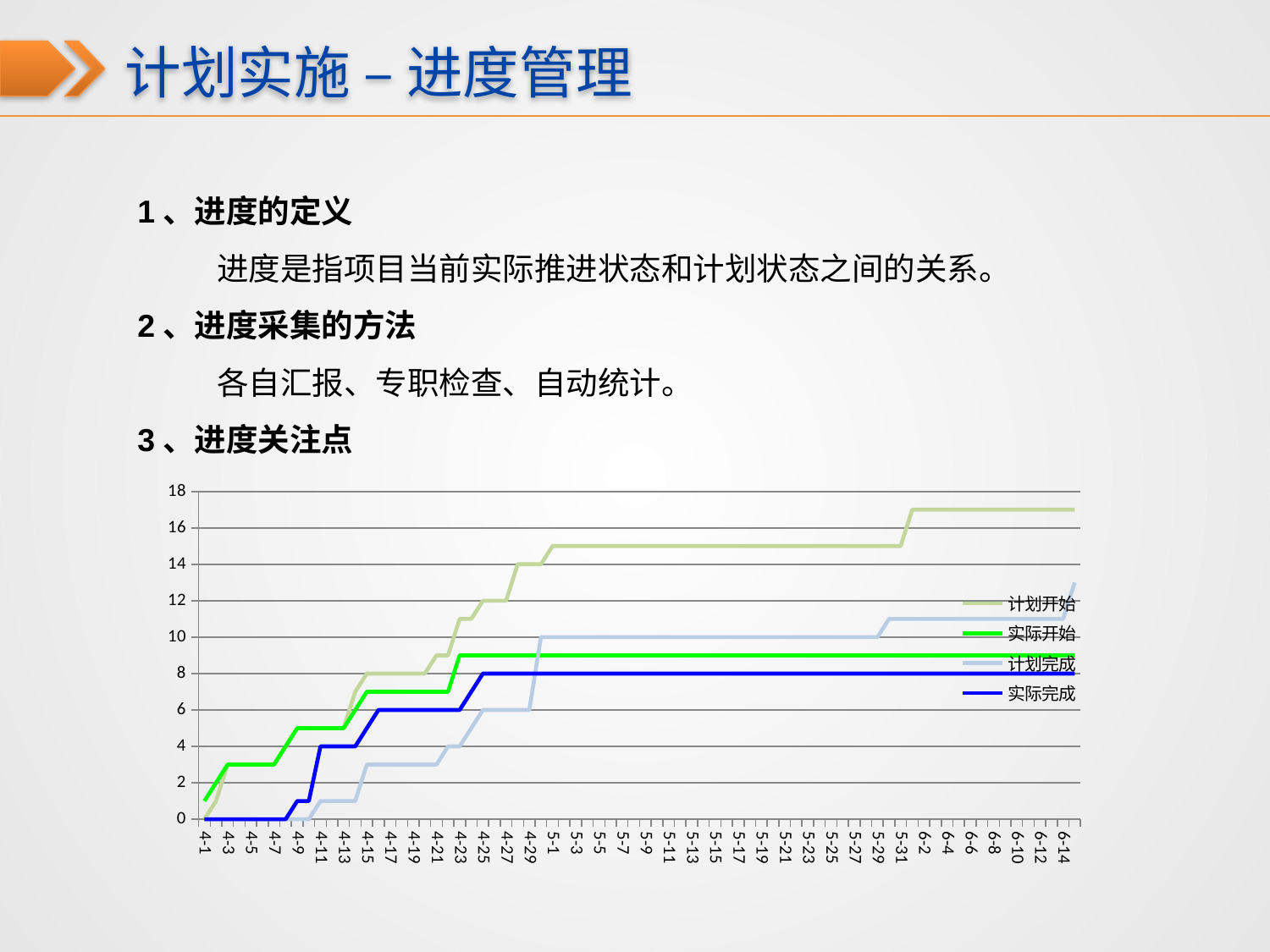

计划实施 – 进度管理

1、进度的定义
进度是指项目当前实际推进状态和计划状态之间的关系。
2、进度采集的方法
各自汇报、专职检查、自动统计。
3、进度关注点

### Chart

| Category |  |  |  |  |
|---|---|---|---|---|
| 41730 | 0.0 | 1.0 | 0.0 | 0.0 |
| 41731 | 1.0 | 2.0 | 0.0 | 0.0 |
| 41732 | 3.0 | 3.0 | 0.0 | 0.0 |
| 41733 | 3.0 | 3.0 | 0.0 | 0.0 |
| 41734 | 3.0 | 3.0 | 0.0 | 0.0 |
| 41735 | 3.0 | 3.0 | 0.0 | 0.0 |
| 41736 | 3.0 | 3.0 | 0.0 | 0.0 |
| 41737 | 4.0 | 4.0 | 0.0 | 0.0 |
| 41738 | 5.0 | 5.0 | 0.0 | 1.0 |
| 41739 | 5.0 | 5.0 | 0.0 | 1.0 |
| 41740 | 5.0 | 5.0 | 1.0 | 4.0 |
| 41741 | 5.0 | 5.0 | 1.0 | 4.0 |
| 41742 | 5.0 | 5.0 | 1.0 | 4.0 |
| 41743 | 7.0 | 6.0 | 1.0 | 4.0 |
| 41744 | 8.0 | 7.0 | 3.0 | 5.0 |
| 41745 | 8.0 | 7.0 | 3.0 | 6.0 |
| 41746 | 8.0 | 7.0 | 3.0 | 6.0 |
| 41747 | 8.0 | 7.0 | 3.0 | 6.0 |
| 41748 | 8.0 | 7.0 | 3.0 | 6.0 |
| 41749 | 8.0 | 7.0 | 3.0 | 6.0 |
| 41750 | 9.0 | 7.0 | 3.0 | 6.0 |
| 41751 | 9.0 | 7.0 | 4.0 | 6.0 |
| 41752 | 11.0 | 9.0 | 4.0 | 6.0 |
| 41753 | 11.0 | 9.0 | 5.0 | 7.0 |
| 41754 | 12.0 | 9.0 | 6.0 | 8.0 |
| 41755 | 12.0 | 9.0 | 6.0 | 8.0 |
| 41756 | 12.0 | 9.0 | 6.0 | 8.0 |
| 41757 | 14.0 | 9.0 | 6.0 | 8.0 |
| 41758 | 14.0 | 9.0 | 6.0 | 8.0 |
| 41759 | 14.0 | 9.0 | 10.0 | 8.0 |
| 41760 | 15.0 | 9.0 | 10.0 | 8.0 |
| 41761 | 15.0 | 9.0 | 10.0 | 8.0 |
| 41762 | 15.0 | 9.0 | 10.0 | 8.0 |
| 41763 | 15.0 | 9.0 | 10.0 | 8.0 |
| 41764 | 15.0 | 9.0 | 10.0 | 8.0 |
| 41765 | 15.0 | 9.0 | 10.0 | 8.0 |
| 41766 | 15.0 | 9.0 | 10.0 | 8.0 |
| 41767 | 15.0 | 9.0 | 10.0 | 8.0 |
| 41768 | 15.0 | 9.0 | 10.0 | 8.0 |
| 41769 | 15.0 | 9.0 | 10.0 | 8.0 |
| 41770 | 15.0 | 9.0 | 10.0 | 8.0 |
| 41771 | 15.0 | 9.0 | 10.0 | 8.0 |
| 41772 | 15.0 | 9.0 | 10.0 | 8.0 |
| 41773 | 15.0 | 9.0 | 10.0 | 8.0 |
| 41774 | 15.0 | 9.0 | 10.0 | 8.0 |
| 41775 | 15.0 | 9.0 | 10.0 | 8.0 |
| 41776 | 15.0 | 9.0 | 10.0 | 8.0 |
| 41777 | 15.0 | 9.0 | 10.0 | 8.0 |
| 41778 | 15.0 | 9.0 | 10.0 | 8.0 |
| 41779 | 15.0 | 9.0 | 10.0 | 8.0 |
| 41780 | 15.0 | 9.0 | 10.0 | 8.0 |
| 41781 | 15.0 | 9.0 | 10.0 | 8.0 |
| 41782 | 15.0 | 9.0 | 10.0 | 8.0 |
| 41783 | 15.0 | 9.0 | 10.0 | 8.0 |
| 41784 | 15.0 | 9.0 | 10.0 | 8.0 |
| 41785 | 15.0 | 9.0 | 10.0 | 8.0 |
| 41786 | 15.0 | 9.0 | 10.0 | 8.0 |
| 41787 | 15.0 | 9.0 | 10.0 | 8.0 |
| 41788 | 15.0 | 9.0 | 10.0 | 8.0 |
| 41789 | 15.0 | 9.0 | 11.0 | 8.0 |
| 41790 | 15.0 | 9.0 | 11.0 | 8.0 |
| 41791 | 17.0 | 9.0 | 11.0 | 8.0 |
| 41792 | 17.0 | 9.0 | 11.0 | 8.0 |
| 41793 | 17.0 | 9.0 | 11.0 | 8.0 |
| 41794 | 17.0 | 9.0 | 11.0 | 8.0 |
| 41795 | 17.0 | 9.0 | 11.0 | 8.0 |
| 41796 | 17.0 | 9.0 | 11.0 | 8.0 |
| 41797 | 17.0 | 9.0 | 11.0 | 8.0 |
| 41798 | 17.0 | 9.0 | 11.0 | 8.0 |
| 41799 | 17.0 | 9.0 | 11.0 | 8.0 |
| 41800 | 17.0 | 9.0 | 11.0 | 8.0 |
| 41801 | 17.0 | 9.0 | 11.0 | 8.0 |
| 41802 | 17.0 | 9.0 | 11.0 | 8.0 |
| 41803 | 17.0 | 9.0 | 11.0 | 8.0 |
| 41804 | 17.0 | 9.0 | 11.0 | 8.0 |
| 41805 | 17.0 | 9.0 | 13.0 | 8.0 |
|  | 0.0 | 0.0 | 0.0 | 0.0 |